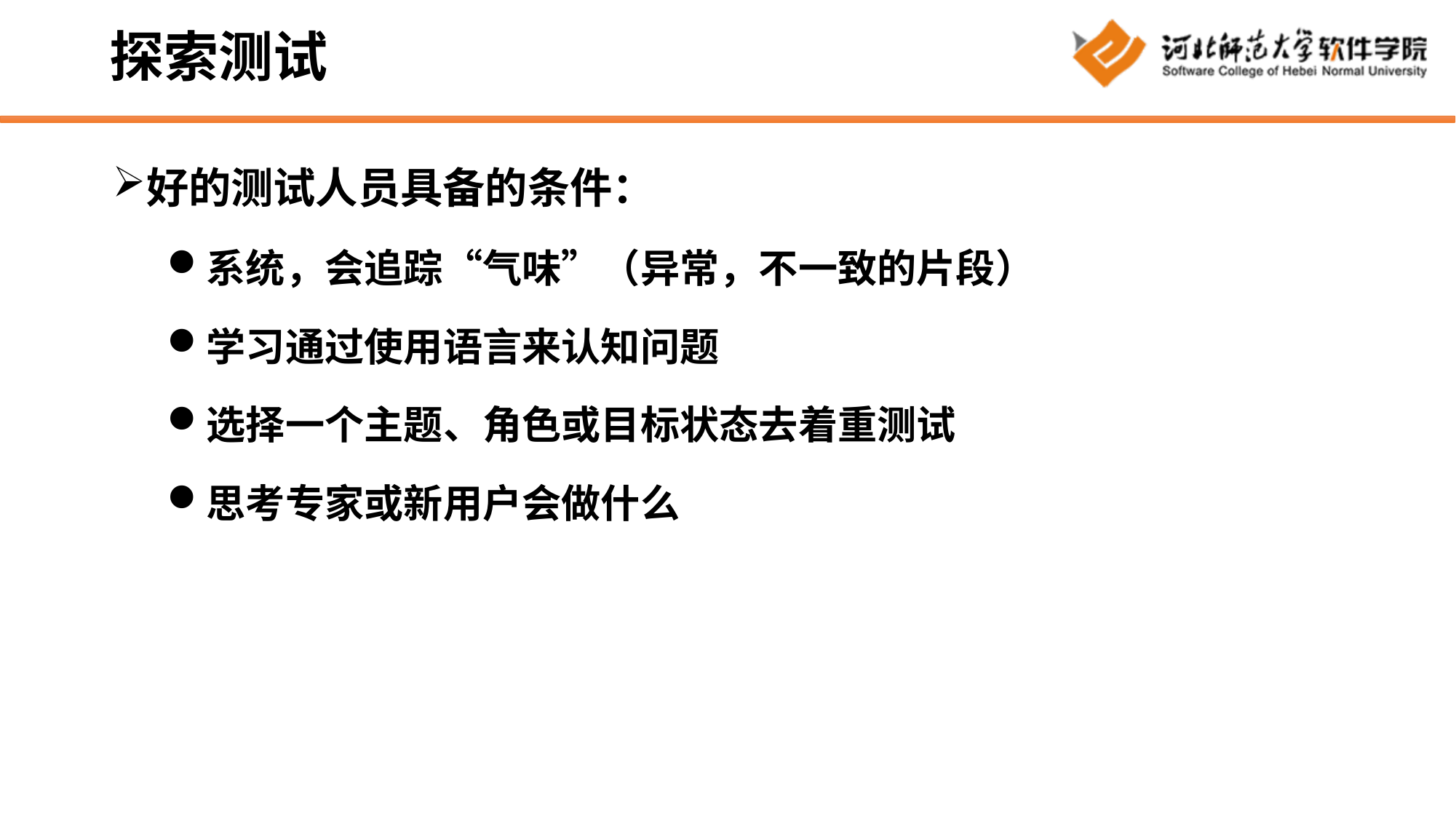

# 探索测试
好的测试人员具备的条件：
系统，会追踪“气味”（异常，不一致的片段）
学习通过使用语言来认知问题
选择一个主题、角色或目标状态去着重测试
思考专家或新用户会做什么